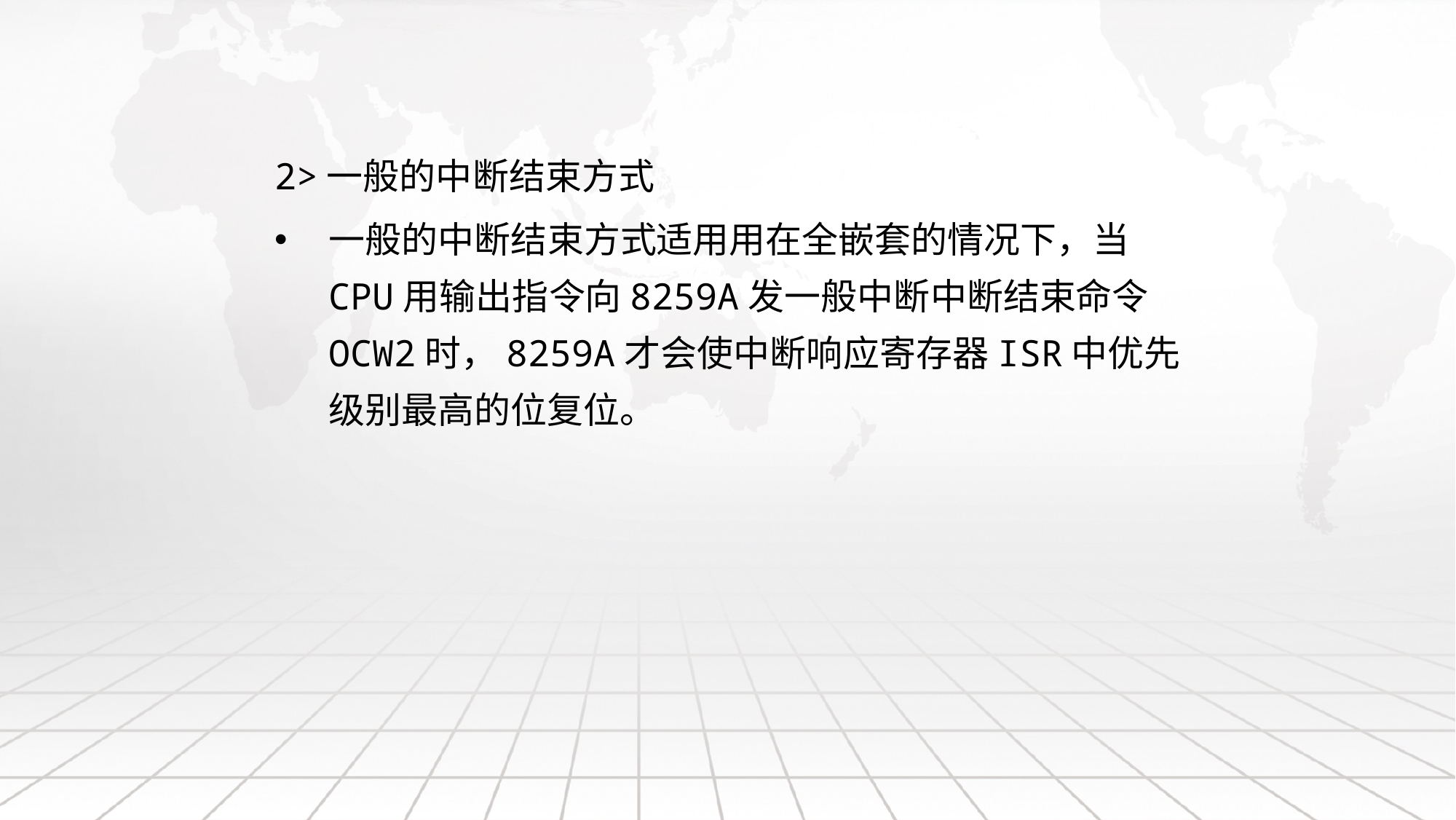

2>一般的中断结束方式
一般的中断结束方式适用用在全嵌套的情况下，当CPU用输出指令向8259A发一般中断中断结束命令OCW2时，8259A才会使中断响应寄存器ISR中优先级别最高的位复位。